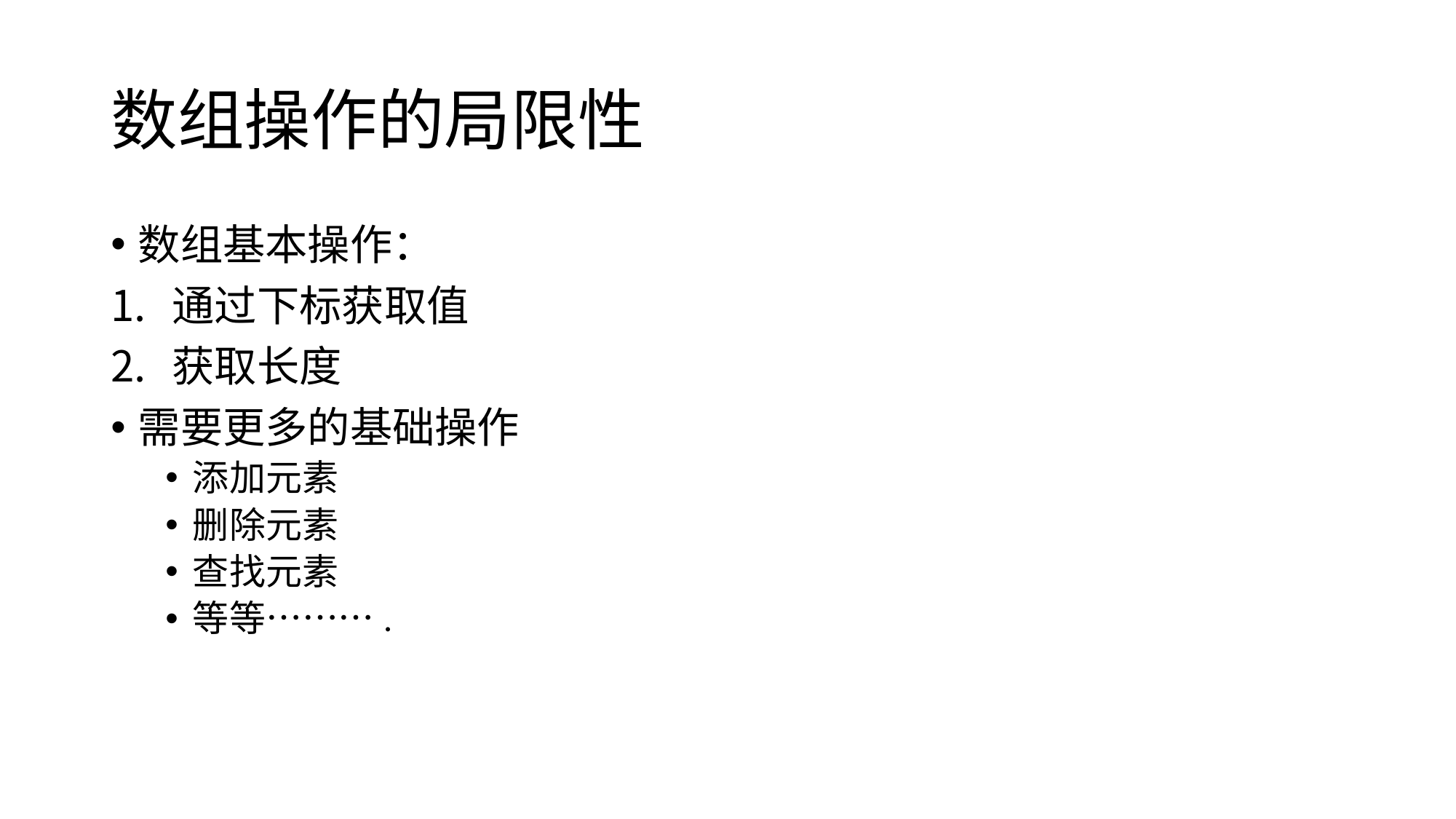

# 数组操作的局限性
数组基本操作：
通过下标获取值
获取长度
需要更多的基础操作
添加元素
删除元素
查找元素
等等……….